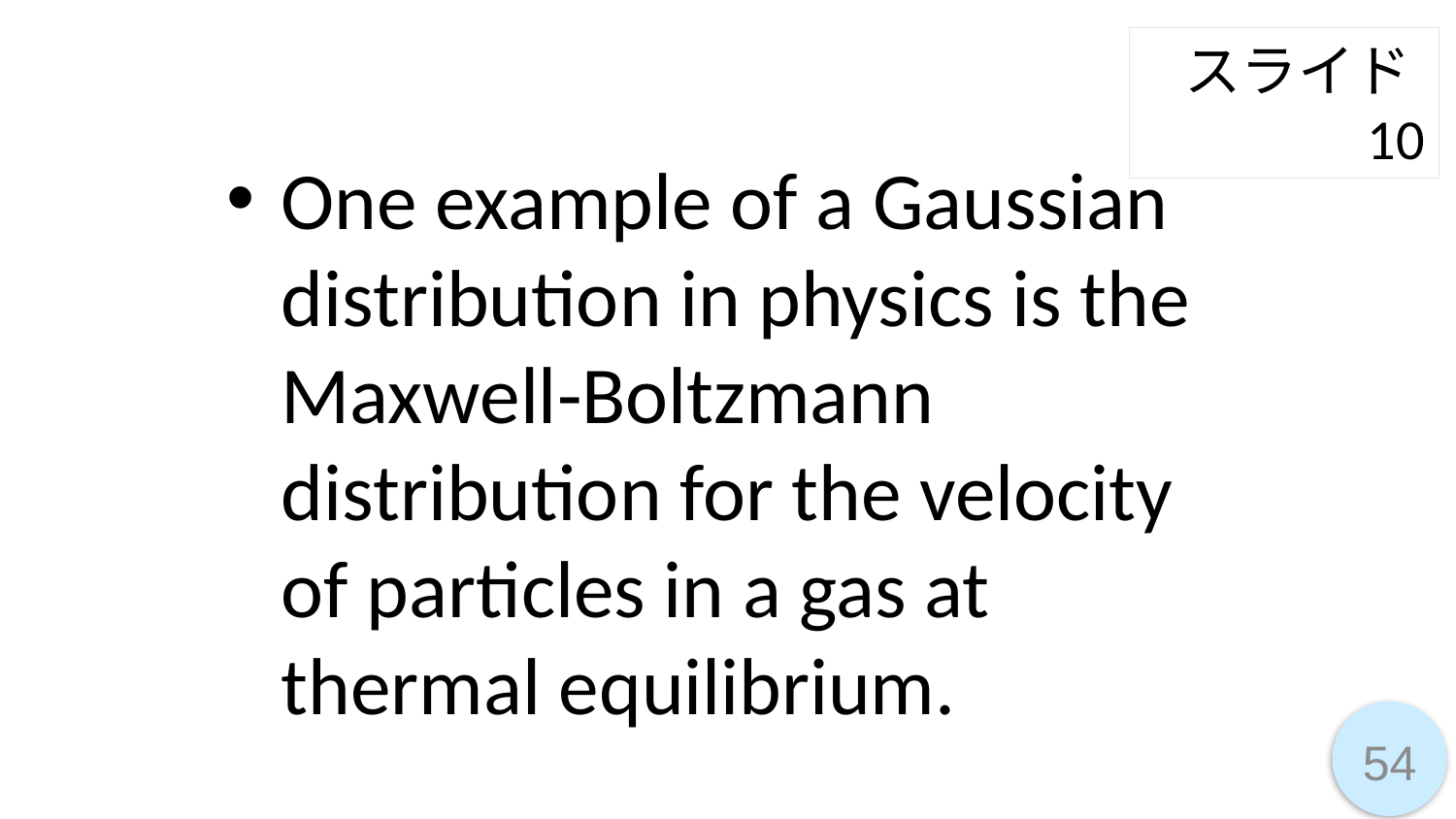

スライド10
One example of a Gaussian distribution in physics is the Maxwell-Boltzmann distribution for the velocity of particles in a gas at thermal equilibrium.
54